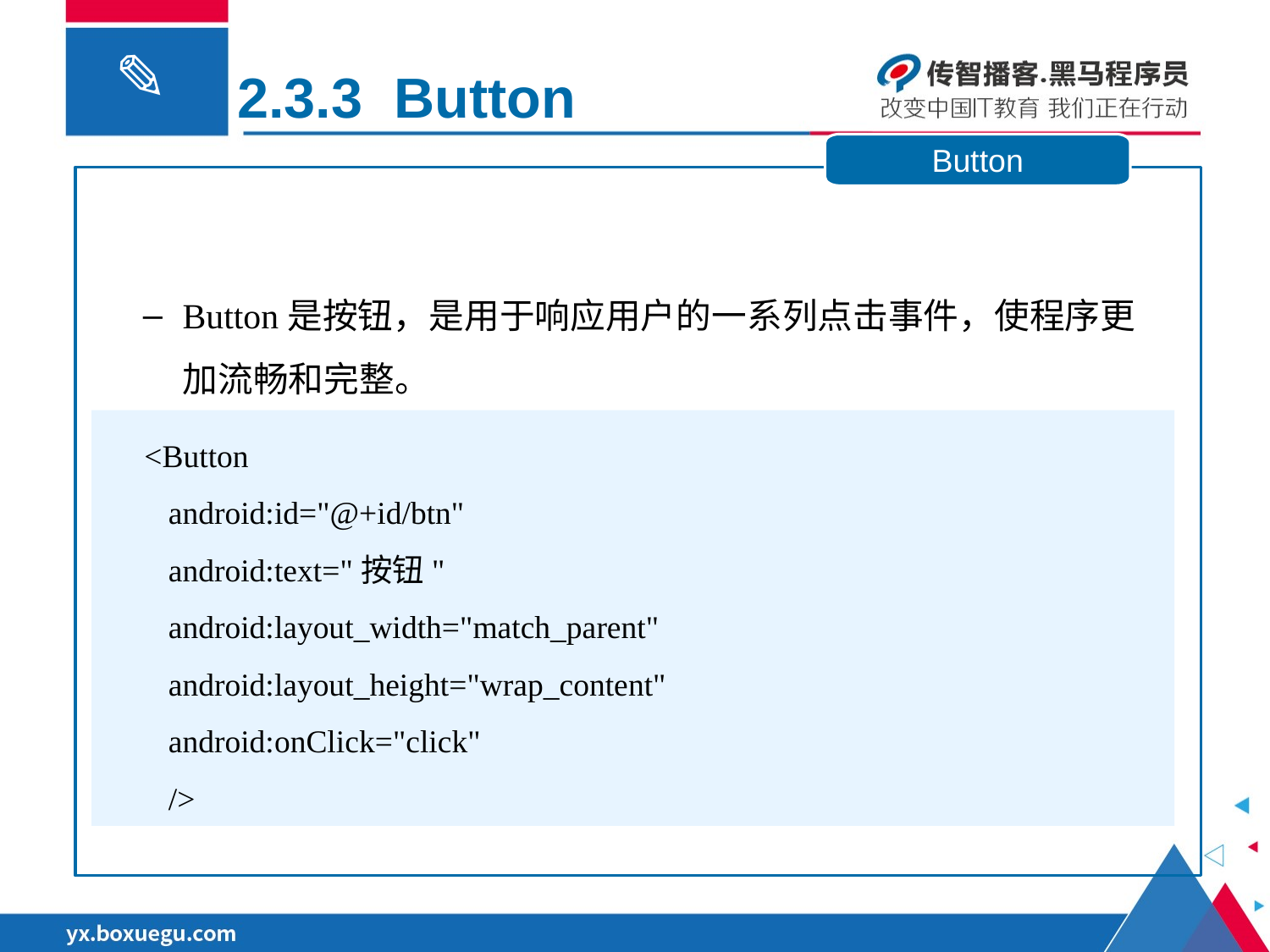

2.3.3  Button

Button

Button是按钮，是用于响应用户的一系列点击事件，使程序更加流畅和完整。
     <Button
        android:id="@+id/btn"
        android:text="按钮"
        android:layout_width="match_parent"
        android:layout_height="wrap_content"
        android:onClick="click"
        />